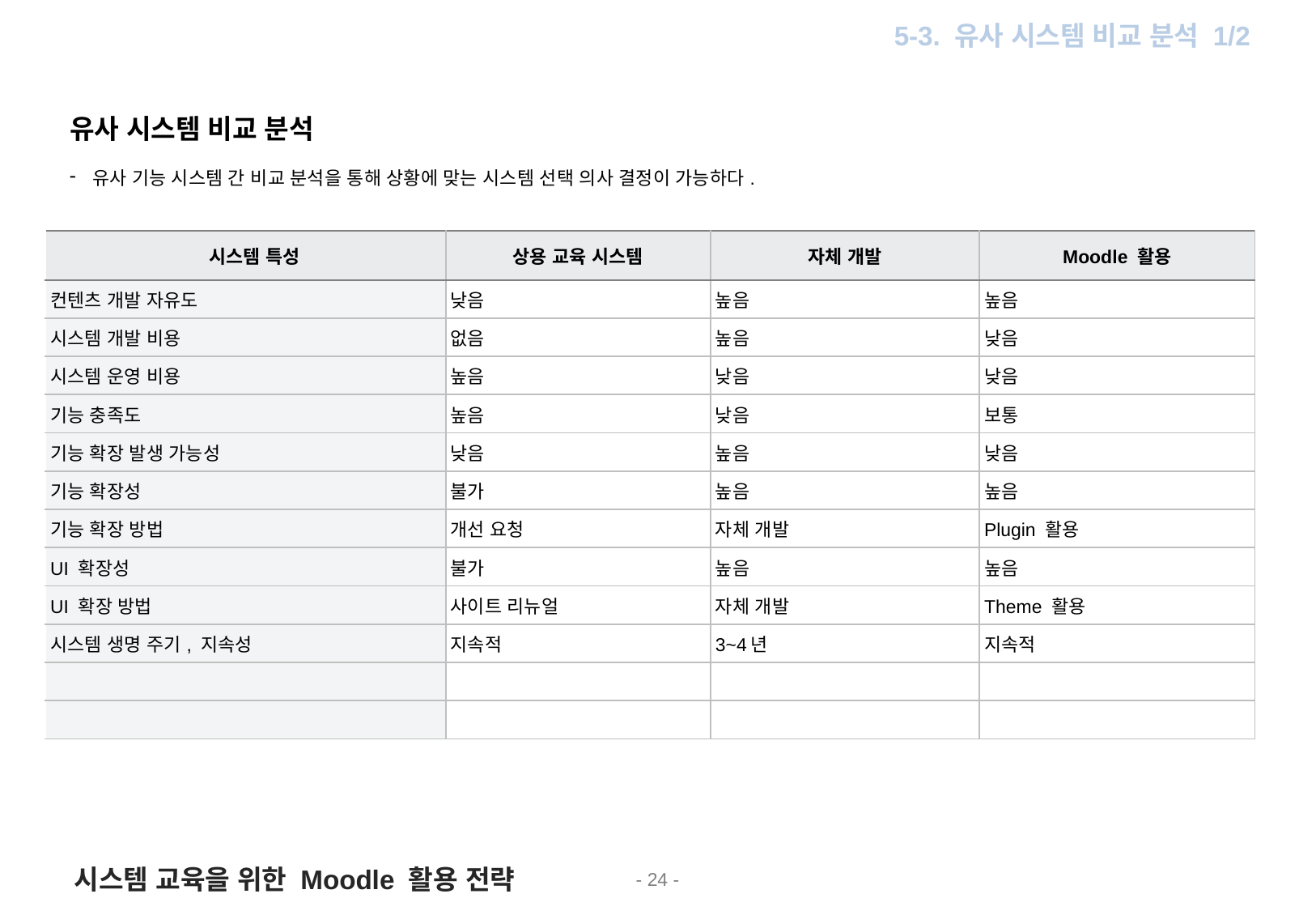

5. 권고안
5-3. 유사 시스템 비교 분석 1/2
유사 시스템 비교 분석

유사 기능 시스템 간 비교 분석을 통해 상황에 맞는 시스템 선택 의사 결정이 가능하다.
| 시스템 특성 | 상용 교육 시스템 | 자체 개발 | Moodle 활용 |
| --- | --- | --- | --- |
| 컨텐츠 개발 자유도 | 낮음 | 높음 | 높음 |
| 시스템 개발 비용 | 없음 | 높음 | 낮음 |
| 시스템 운영 비용 | 높음 | 낮음 | 낮음 |
| 기능 충족도 | 높음 | 낮음 | 보통 |
| 기능 확장 발생 가능성 | 낮음 | 높음 | 낮음 |
| 기능 확장성 | 불가 | 높음 | 높음 |
| 기능 확장 방법 | 개선 요청 | 자체 개발 | Plugin 활용 |
| UI 확장성 | 불가 | 높음 | 높음 |
| UI 확장 방법 | 사이트 리뉴얼 | 자체 개발 | Theme 활용 |
| 시스템 생명 주기, 지속성 | 지속적 | 3~4년 | 지속적 |
|  |  |  |  |
|  |  |  |  |